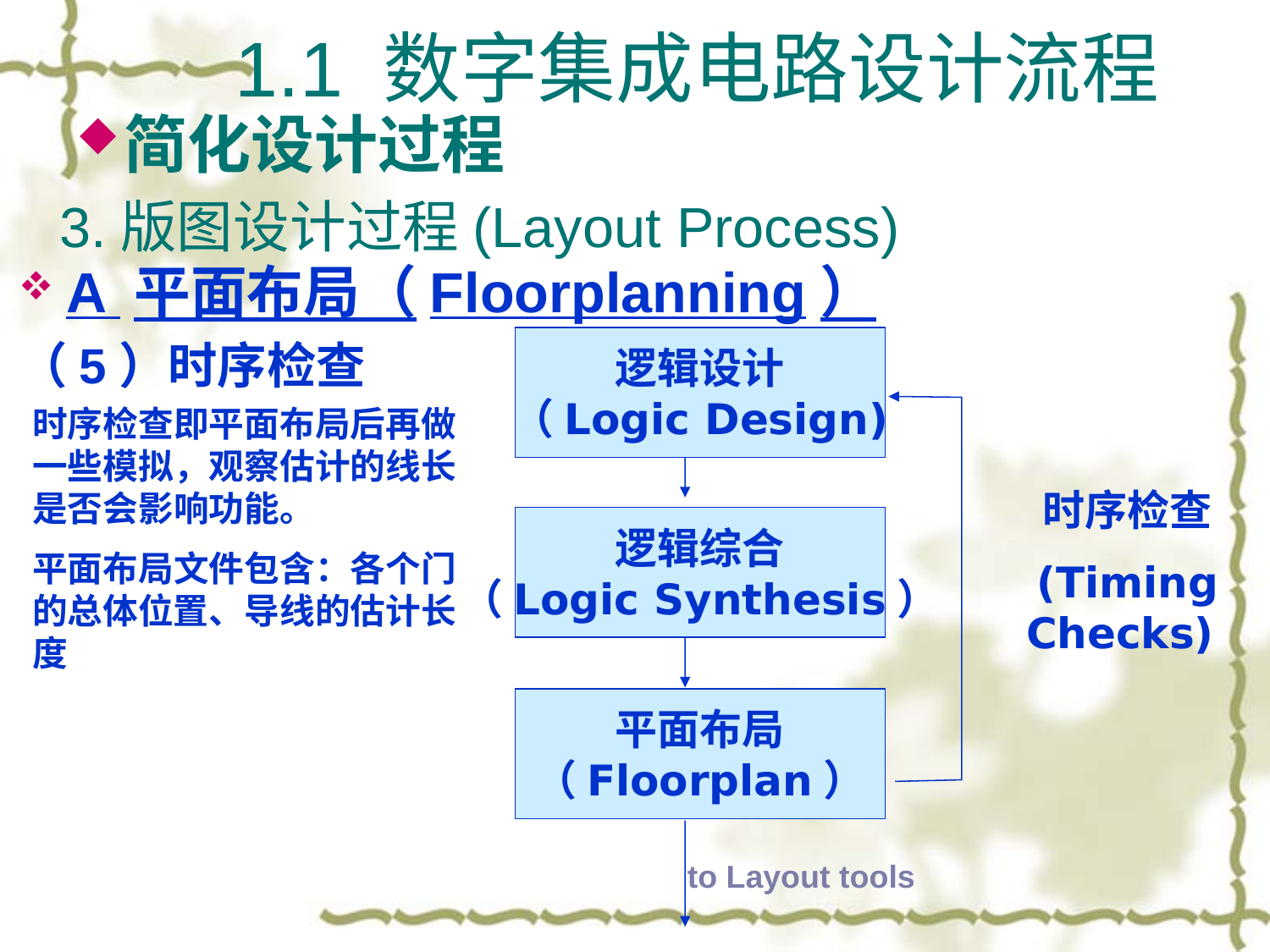

1.1 数字集成电路设计流程
简化设计过程

3.版图设计过程(Layout Process)
A 平面布局（Floorplanning）
（5）时序检查
逻辑设计
（Logic Design)

逻辑综合
（Logic Synthesis）

平面布局
（Floorplan）

时序检查
(Timing Checks)
时序检查即平面布局后再做一些模拟，观察估计的线长是否会影响功能。
平面布局文件包含：各个门的总体位置、导线的估计长度

17
to Layout tools